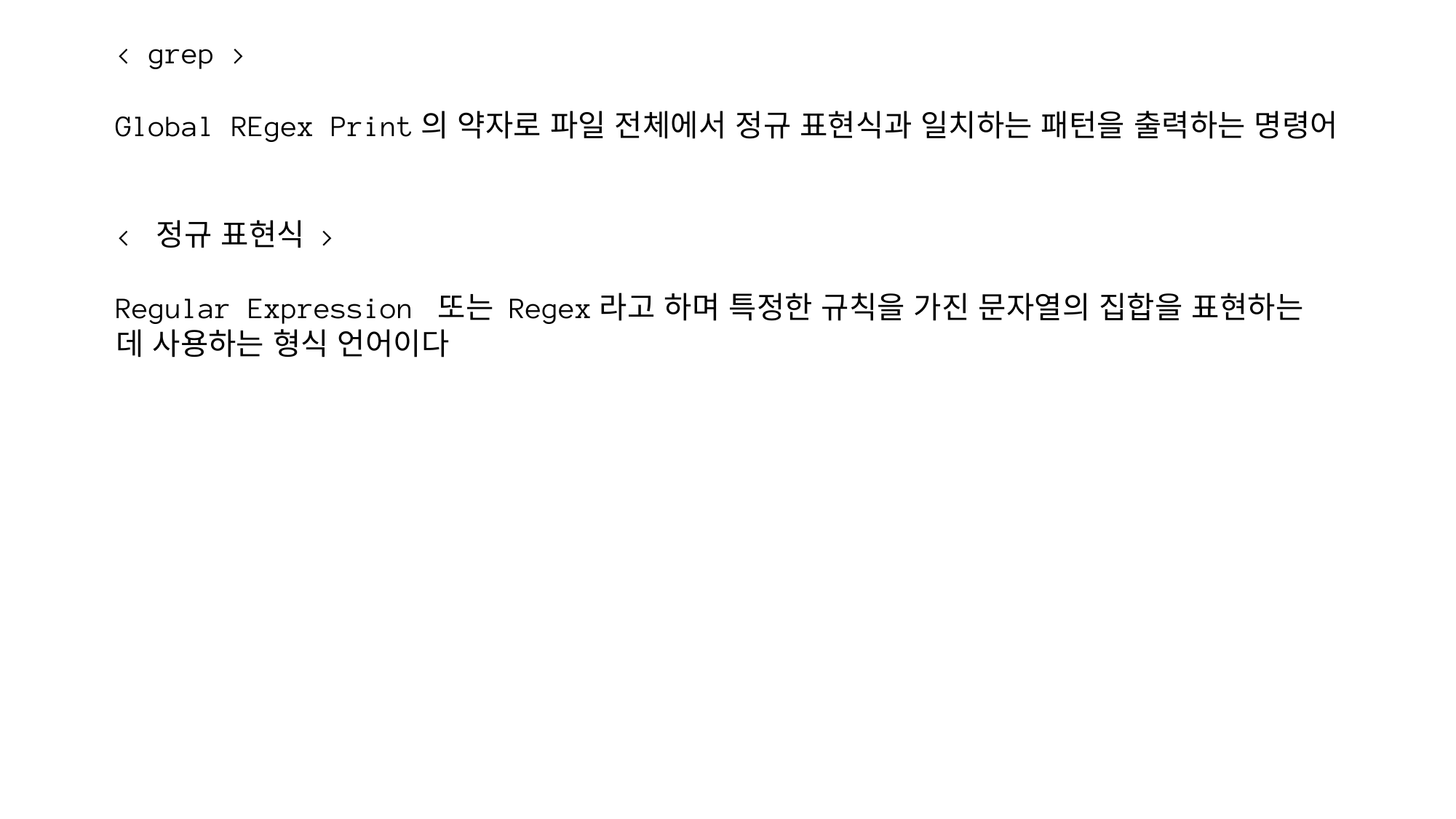

< grep >

Global REgex Print의 약자로 파일 전체에서 정규 표현식과 일치하는 패턴을 출력하는 명령어

< 정규 표현식 >

Regular Expression 또는 Regex라고 하며 특정한 규칙을 가진 문자열의 집합을 표현하는
데 사용하는 형식 언어이다